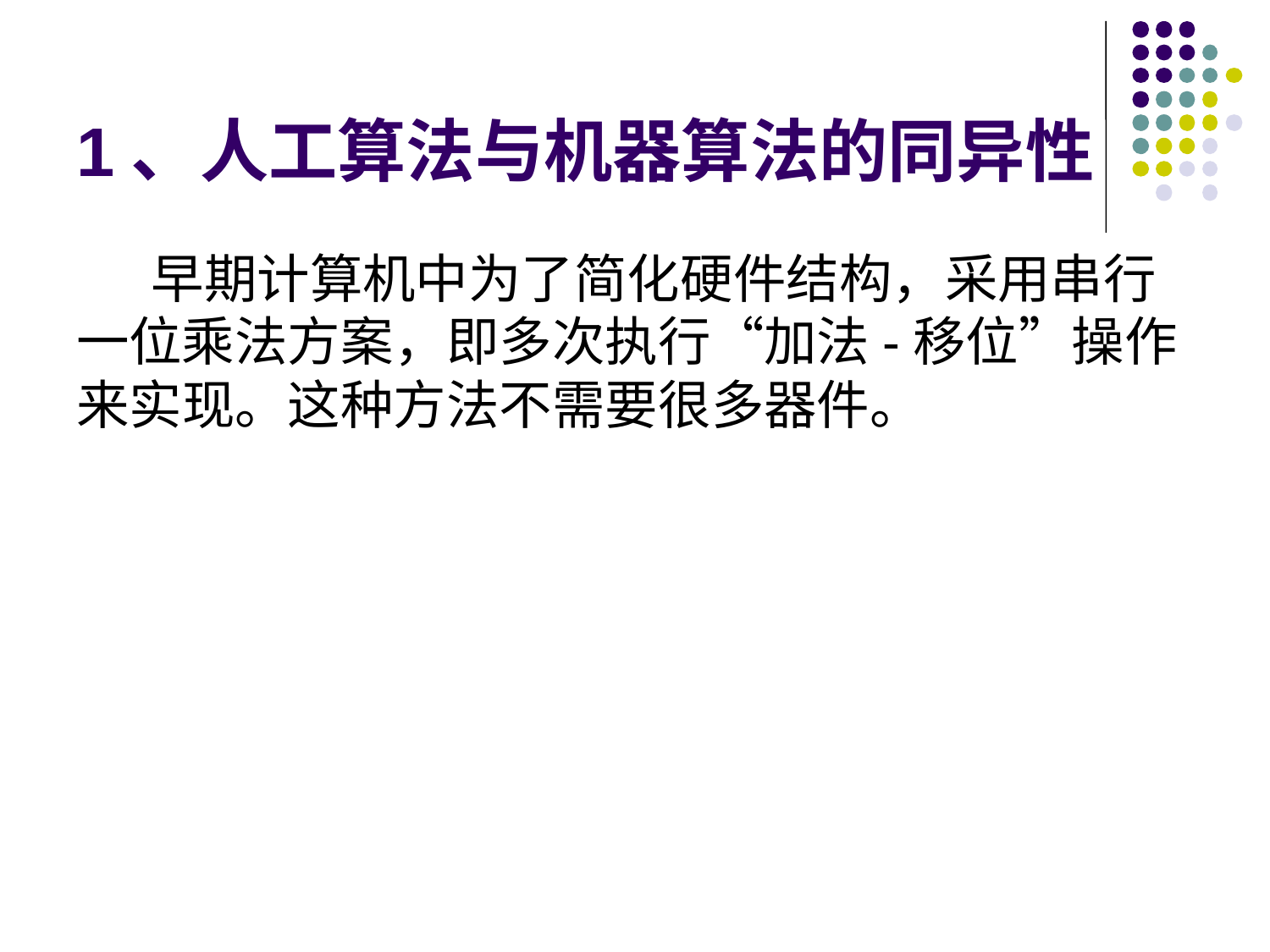

# 1、人工算法与机器算法的同异性
早期计算机中为了简化硬件结构，采用串行一位乘法方案，即多次执行“加法-移位”操作来实现。这种方法不需要很多器件。
100